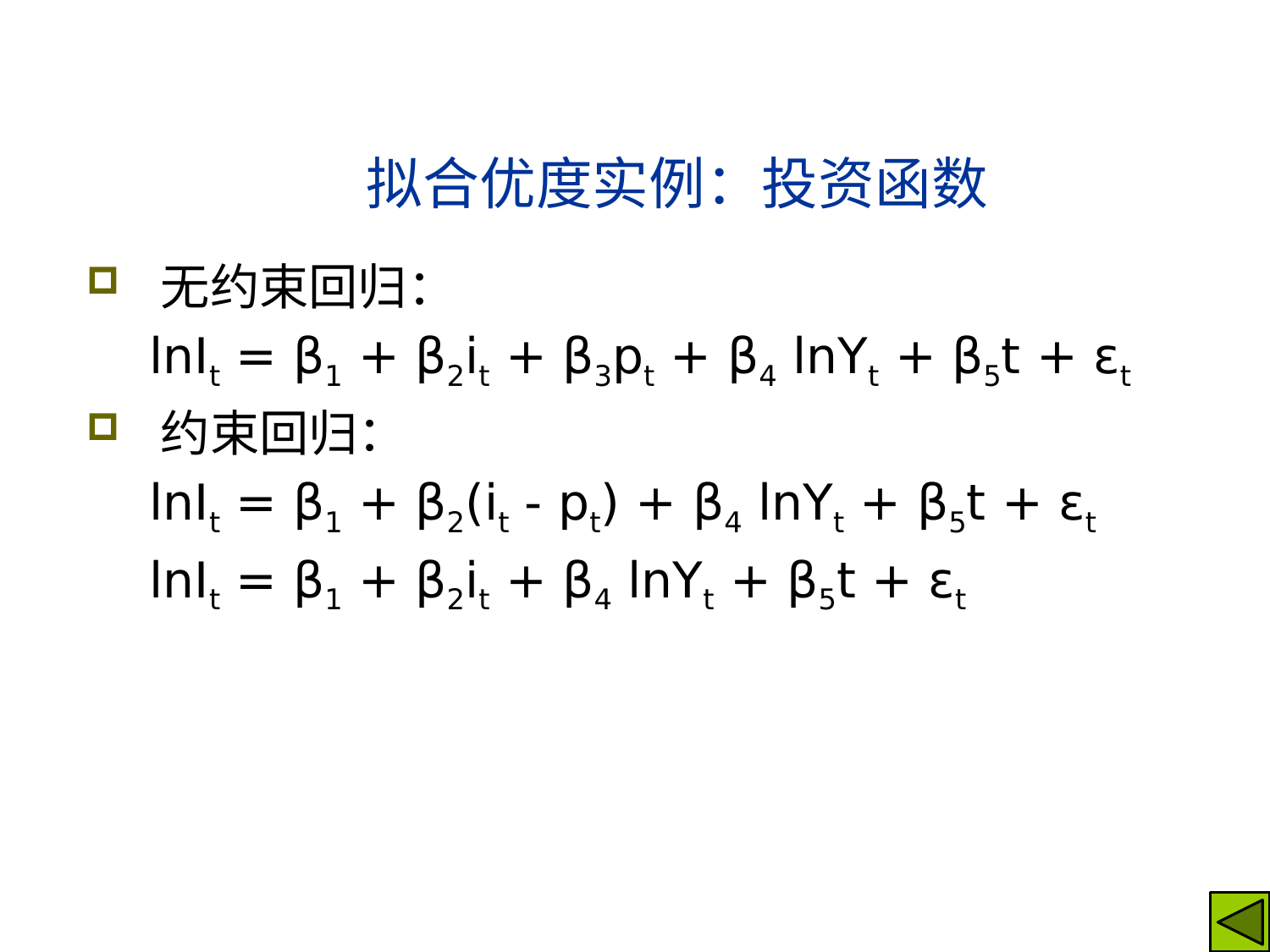

# 拟合优度实例：投资函数
无约束回归：
    lnIt = β1 + β2it + β3pt + β4 lnYt + β5t + εt
约束回归：
    lnIt = β1 + β2(it - pt) + β4 lnYt + β5t + εt
    lnIt = β1 + β2it + β4 lnYt + β5t + εt